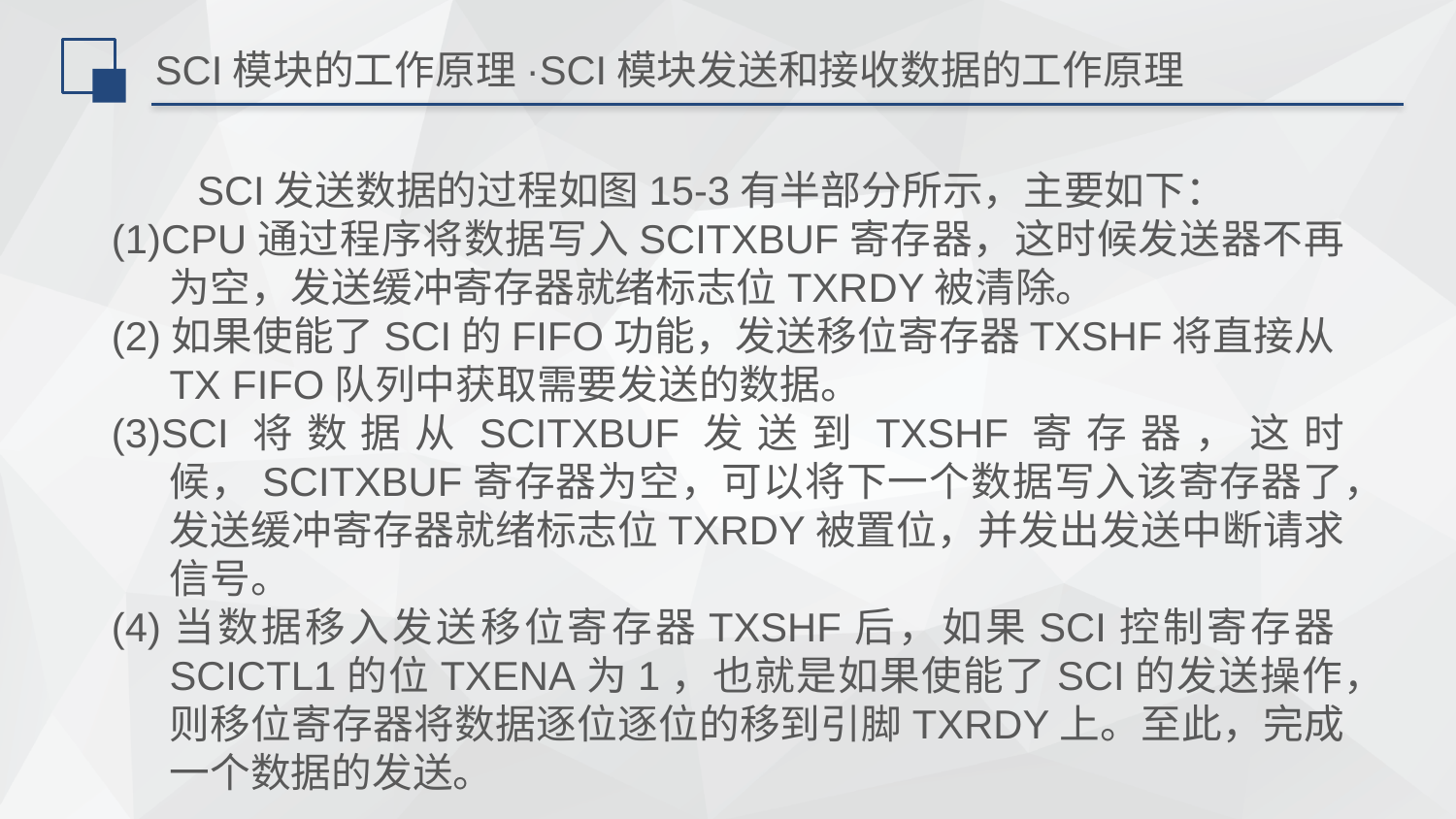

# SCI模块的工作原理·SCI模块发送和接收数据的工作原理
SCI发送数据的过程如图15-3有半部分所示，主要如下：
(1)CPU通过程序将数据写入SCITXBUF寄存器，这时候发送器不再为空，发送缓冲寄存器就绪标志位TXRDY被清除。
(2)如果使能了SCI的FIFO功能，发送移位寄存器TXSHF将直接从TX FIFO队列中获取需要发送的数据。
(3)SCI将数据从SCITXBUF发送到TXSHF寄存器，这时候，SCITXBUF寄存器为空，可以将下一个数据写入该寄存器了，发送缓冲寄存器就绪标志位TXRDY被置位，并发出发送中断请求信号。
(4)当数据移入发送移位寄存器TXSHF后，如果SCI控制寄存器SCICTL1的位TXENA为1，也就是如果使能了SCI的发送操作，则移位寄存器将数据逐位逐位的移到引脚TXRDY上。至此，完成一个数据的发送。